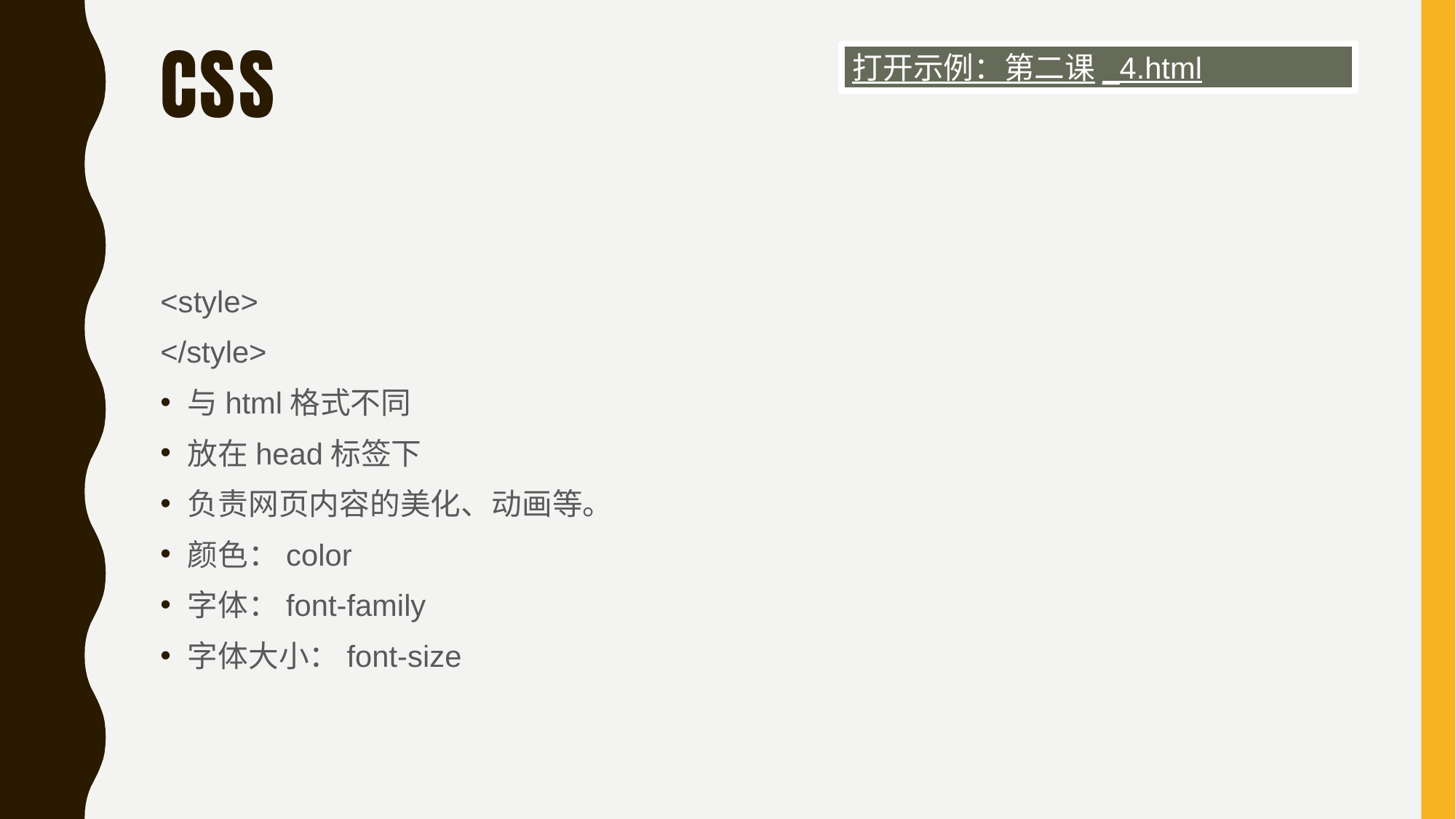

打开示例：第二课_4.html
# CSS
<style>
</style>
与html格式不同
放在head标签下
负责网页内容的美化、动画等。
颜色：color
字体：font-family
字体大小：font-size